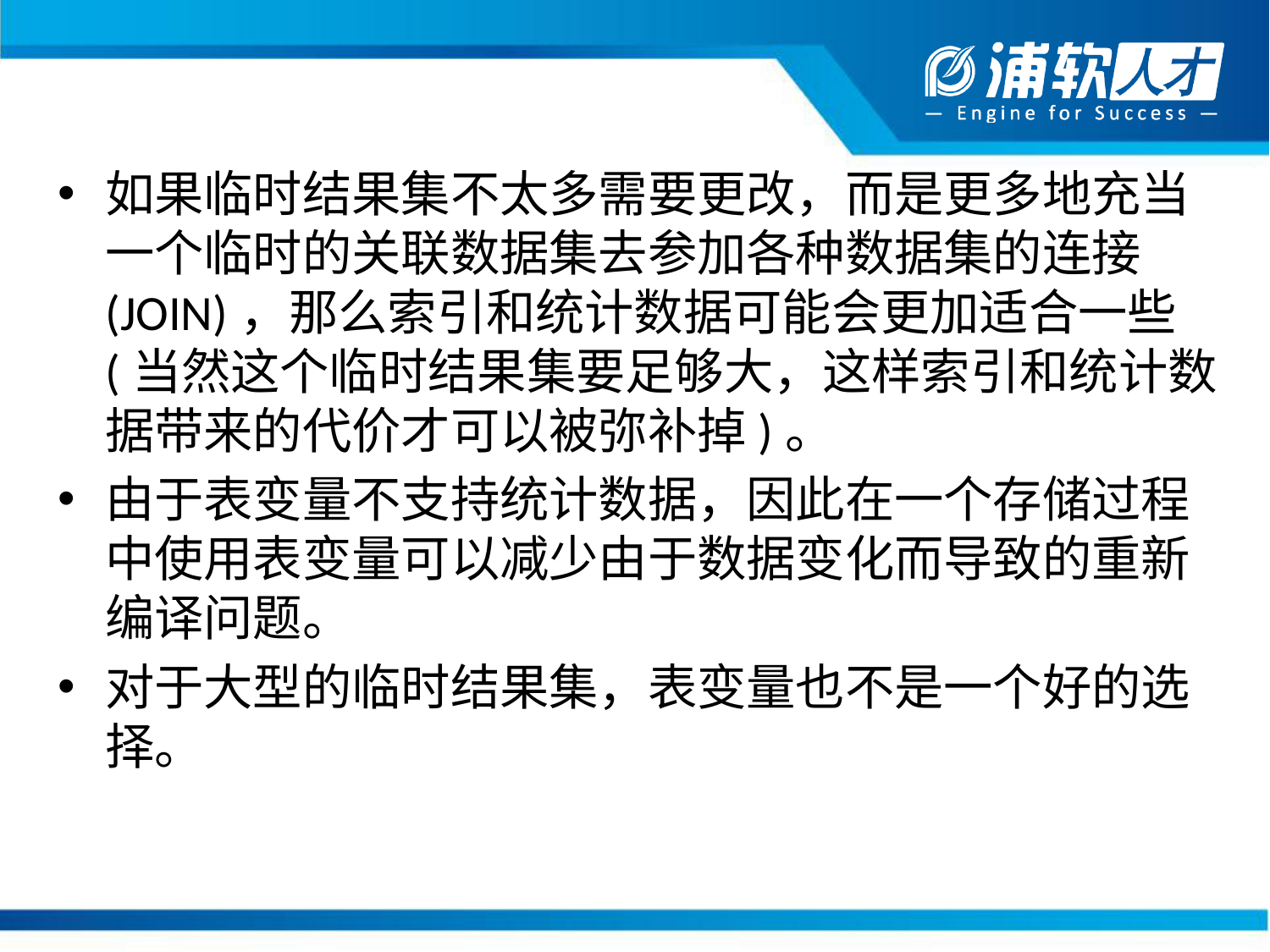

如果临时结果集不太多需要更改，而是更多地充当一个临时的关联数据集去参加各种数据集的连接(JOIN)，那么索引和统计数据可能会更加适合一些(当然这个临时结果集要足够大，这样索引和统计数据带来的代价才可以被弥补掉)。
由于表变量不支持统计数据，因此在一个存储过程中使用表变量可以减少由于数据变化而导致的重新编译问题。
对于大型的临时结果集，表变量也不是一个好的选择。